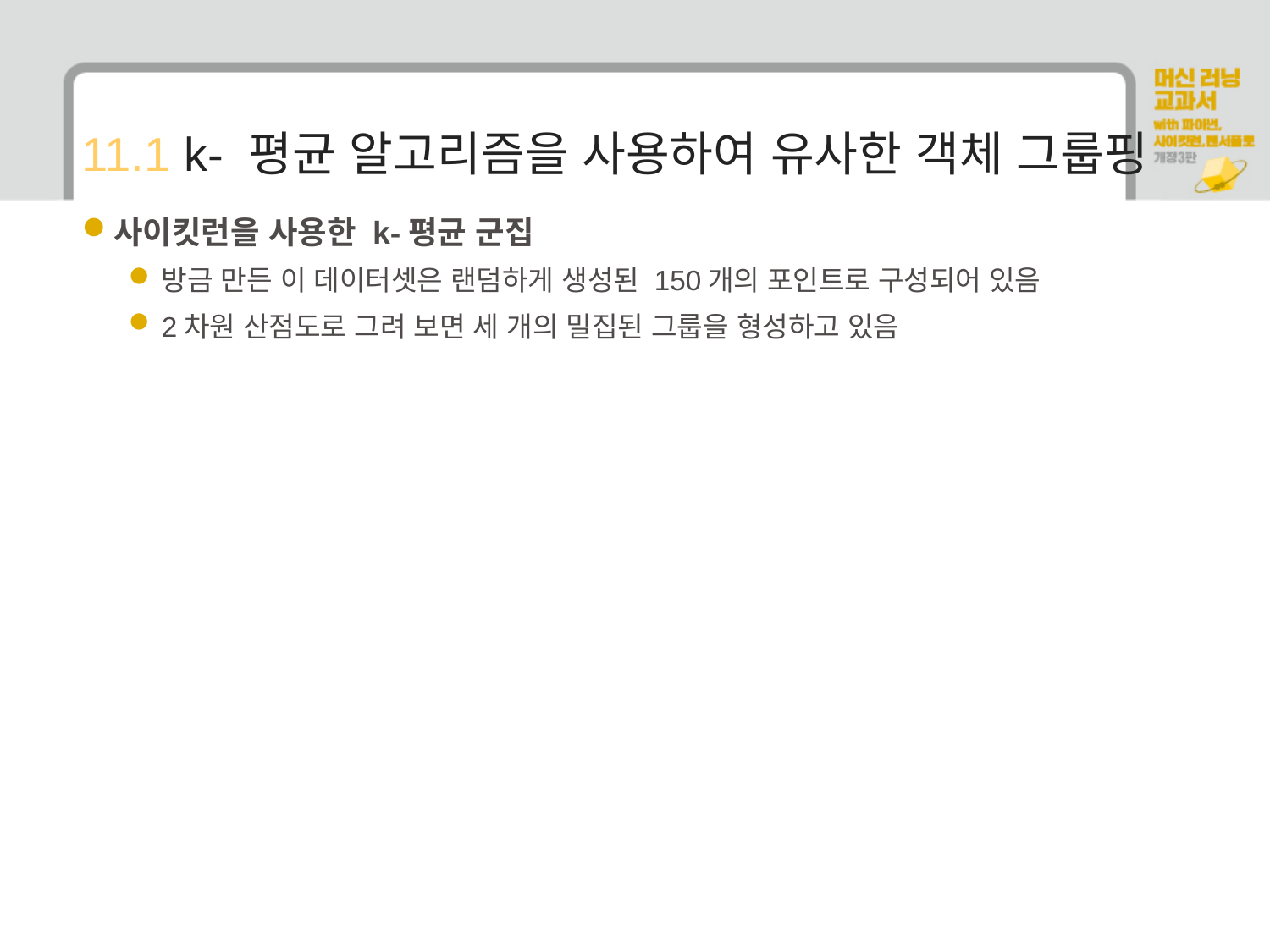

# 11.1 k- 평균 알고리즘을 사용하여 유사한 객체 그룹핑
사이킷런을 사용한 k-평균 군집
방금 만든 이 데이터셋은 랜덤하게 생성된 150개의 포인트로 구성되어 있음
2차원 산점도로 그려 보면 세 개의 밀집된 그룹을 형성하고 있음